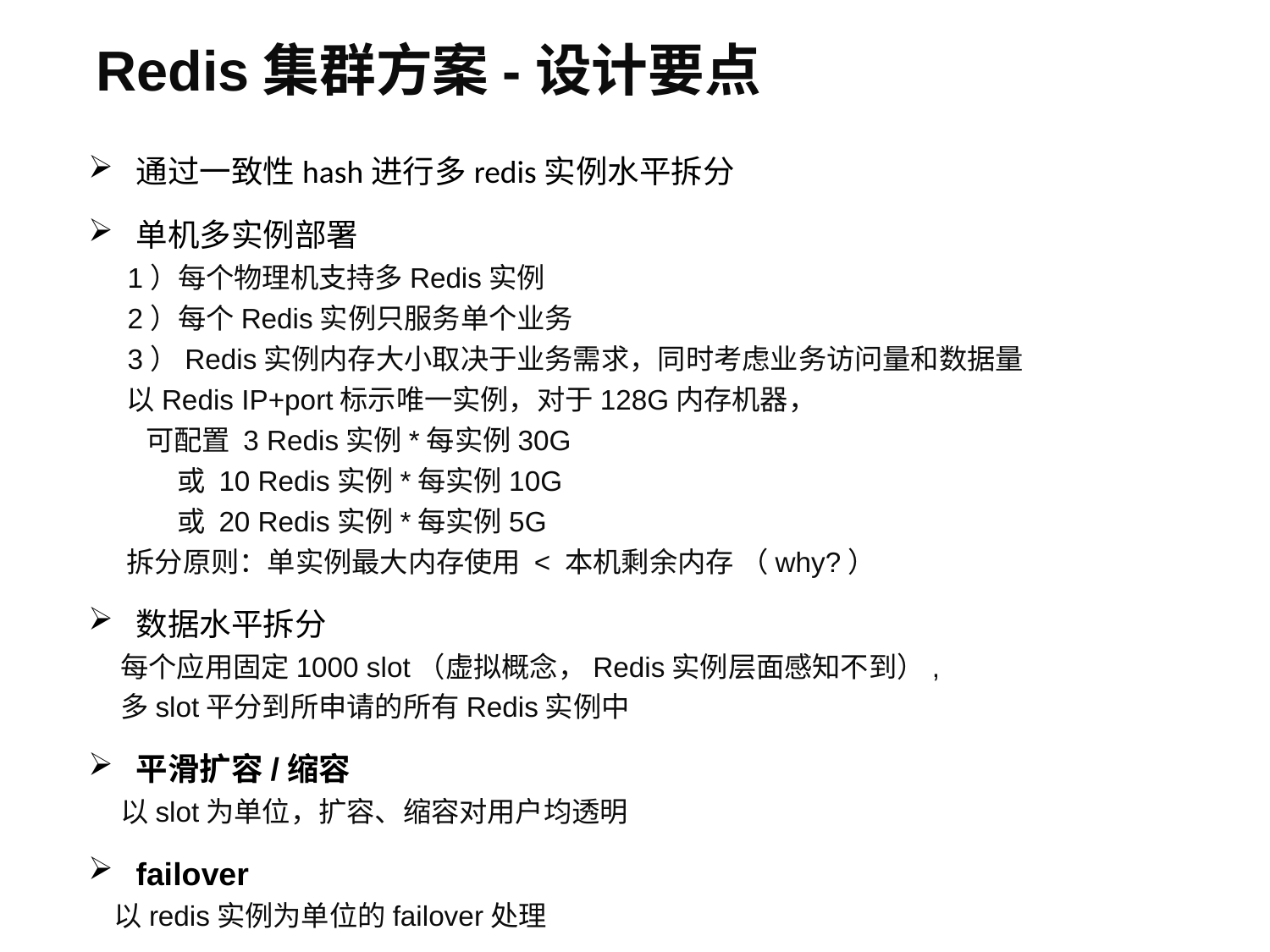

Redis集群方案-设计要点
通过一致性hash进行多redis实例水平拆分
单机多实例部署
     1）每个物理机支持多Redis实例
     2）每个Redis实例只服务单个业务
     3）Redis实例内存大小取决于业务需求，同时考虑业务访问量和数据量
     以Redis IP+port标示唯一实例，对于128G内存机器，
        可配置 3 Redis实例*每实例30G
             或 10 Redis实例*每实例10G
             或 20 Redis实例*每实例5G
     拆分原则：单实例最大内存使用 < 本机剩余内存 （why?）
数据水平拆分
    每个应用固定1000 slot（虚拟概念，Redis实例层面感知不到）,
    多slot平分到所申请的所有Redis实例中
平滑扩容/缩容
    以slot为单位，扩容、缩容对用户均透明
failover
   以redis实例为单位的failover处理